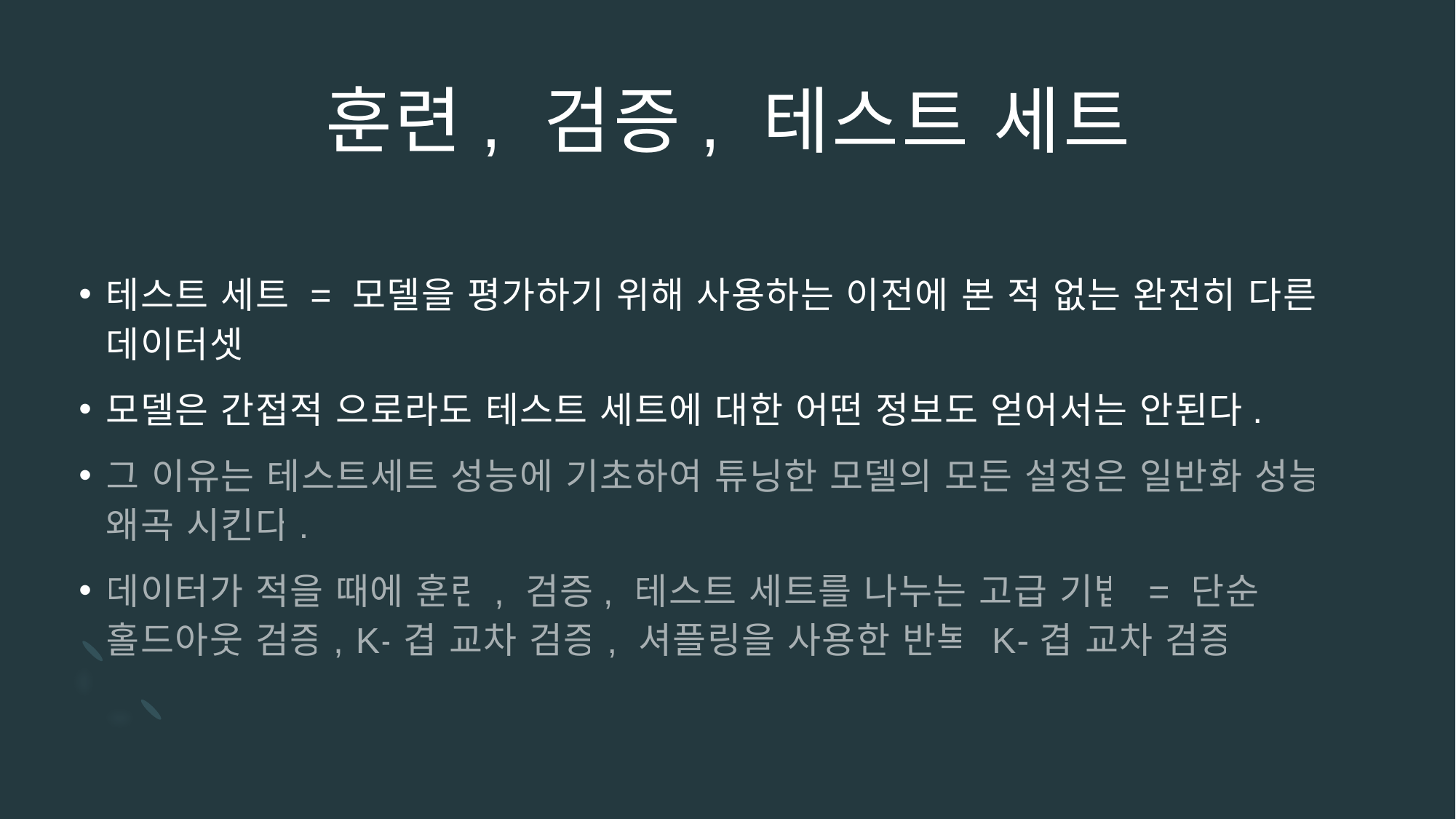

# 훈련, 검증, 테스트 세트

테스트 세트 = 모델을 평가하기 위해 사용하는 이전에 본 적 없는 완전히 다른 데이터셋
모델은 간접적 으로라도 테스트 세트에 대한 어떤 정보도 얻어서는 안된다.
그 이유는 테스트세트 성능에 기초하여 튜닝한 모델의 모든 설정은 일반화 성능을 왜곡 시킨다.
데이터가 적을 때에 훈련, 검증, 테스트 세트를 나누는 고급 기법 = 단순 홀드아웃 검증, K-겹 교차 검증, 셔플링을 사용한 반복 K-겹 교차 검증